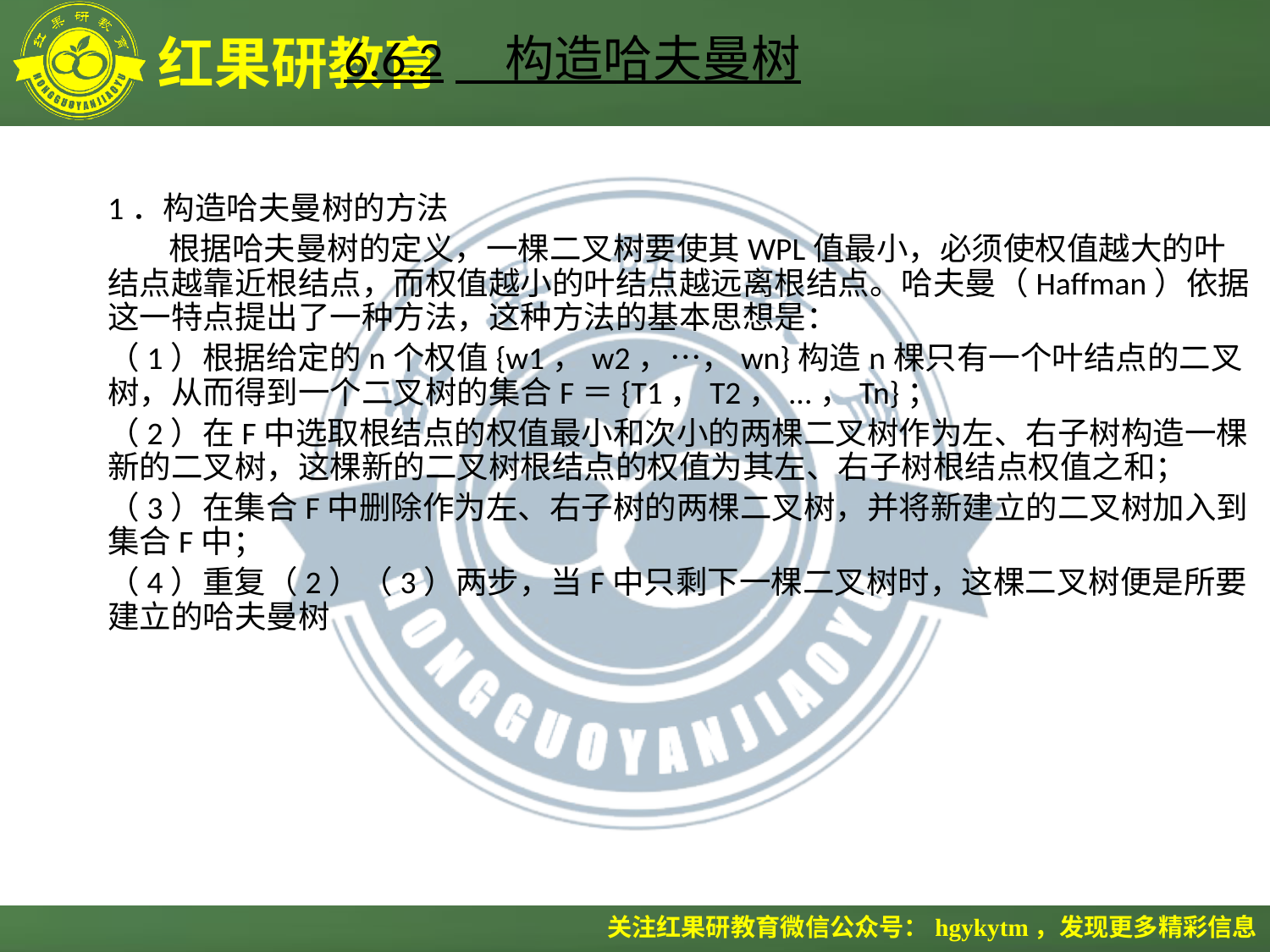

# 6.6.2　构造哈夫曼树
1．构造哈夫曼树的方法
   　根据哈夫曼树的定义，一棵二叉树要使其WPL值最小，必须使权值越大的叶结点越靠近根结点，而权值越小的叶结点越远离根结点。哈夫曼（Haffman）依据这一特点提出了一种方法，这种方法的基本思想是：
（1）根据给定的n个权值{w1，w2，…，wn}构造n棵只有一个叶结点的二叉树，从而得到一个二叉树的集合F＝{T1，T2，...，Tn}；
（2）在F中选取根结点的权值最小和次小的两棵二叉树作为左、右子树构造一棵新的二叉树，这棵新的二叉树根结点的权值为其左、右子树根结点权值之和；
（3）在集合F中删除作为左、右子树的两棵二叉树，并将新建立的二叉树加入到集合F中；
（4）重复（2）（3）两步，当F中只剩下一棵二叉树时，这棵二叉树便是所要建立的哈夫曼树